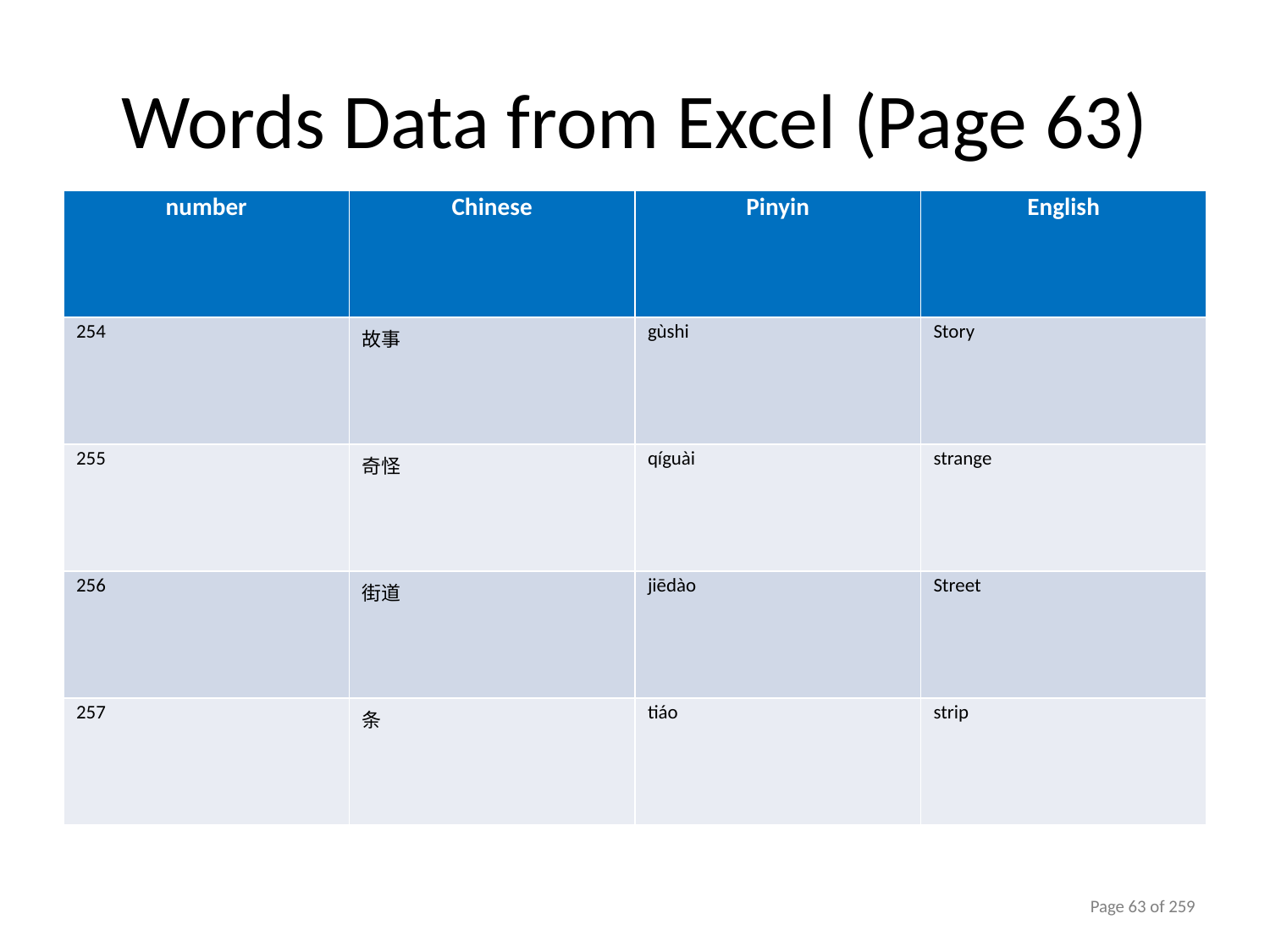

# Words Data from Excel (Page 63)
| number | Chinese | Pinyin | English |
| --- | --- | --- | --- |
| 254 | 故事 | gùshi | Story |
| 255 | 奇怪 | qíguài | strange |
| 256 | 街道 | jiēdào | Street |
| 257 | 条 | tiáo | strip |

Page 63 of 259